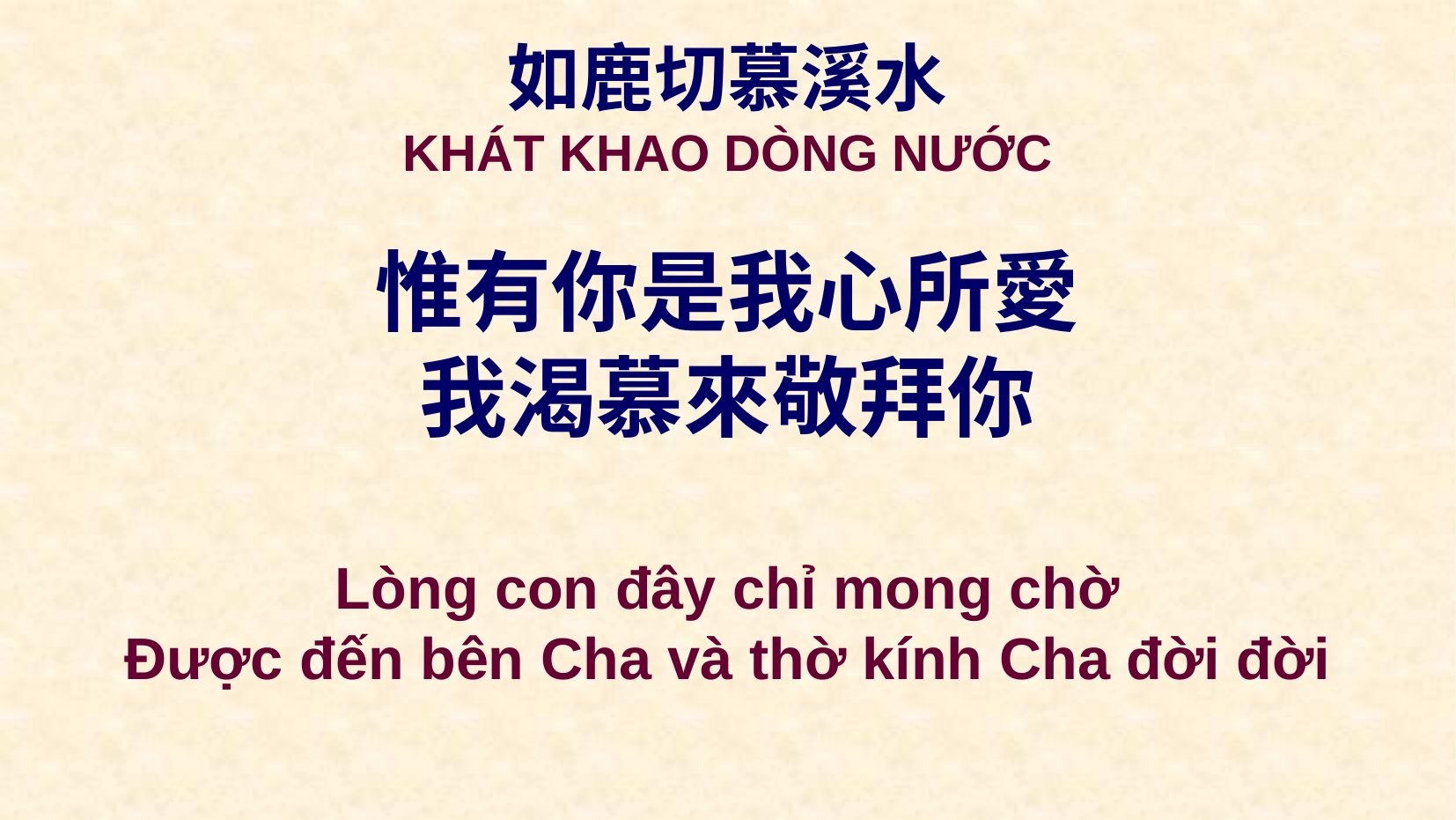

如鹿切慕溪水
KHÁT KHAO DÒNG NƯỚC
惟有你是我心所愛
我渴慕來敬拜你
Lòng con đây chỉ mong chờ
Được đến bên Cha và thờ kính Cha đời đời